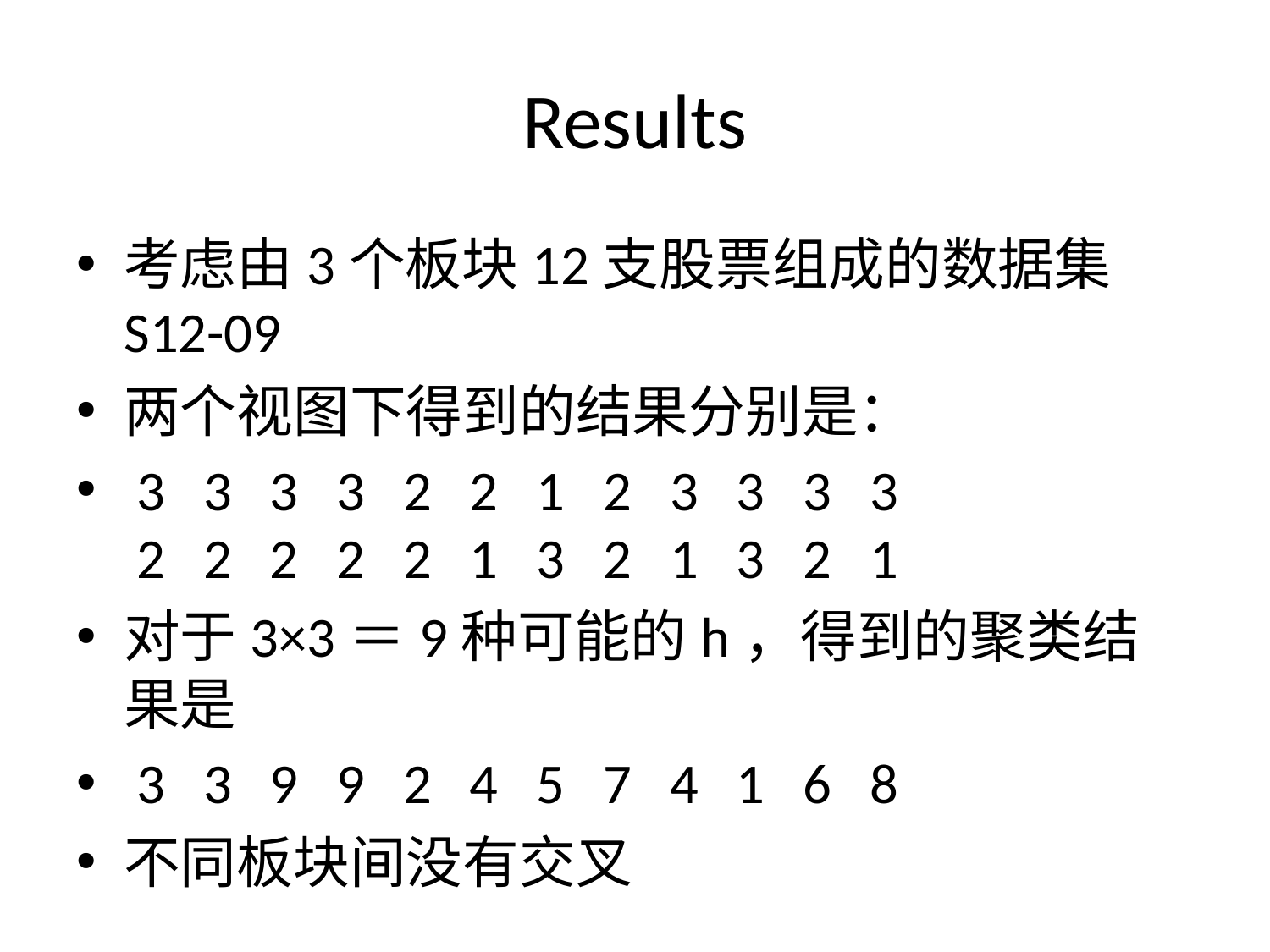

# Results
考虑由3个板块12支股票组成的数据集S12-09
两个视图下得到的结果分别是：
 3   3   3   3   2   2   1   2   3   3   3   3
 2   2   2   2   2   1   3   2   1   3   2   1
对于3×3＝9种可能的h，得到的聚类结果是
 3   3   9   9   2   4   5   7   4   1   6   8
不同板块间没有交叉